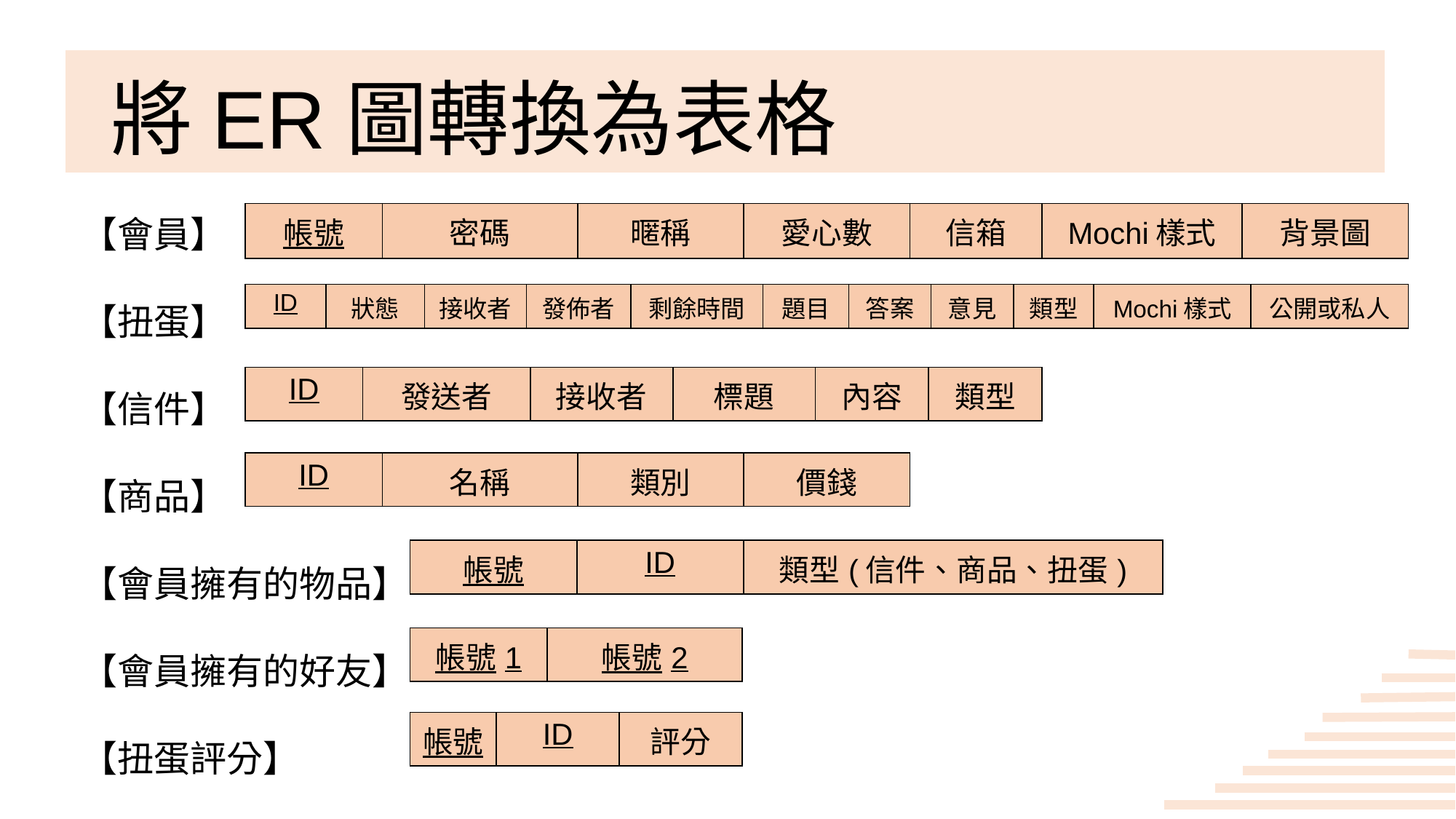

# 將ER圖轉換為表格
| 帳號 | 密碼 | 暱稱 | 愛心數 | 信箱 | Mochi樣式 | 背景圖 |
| --- | --- | --- | --- | --- | --- | --- |
【會員】
【扭蛋】
【信件】
【商品】
【會員擁有的物品】
【會員擁有的好友】
【扭蛋評分】

| ID | 狀態 | 接收者 | 發佈者 | 剩餘時間 | 題目 | 答案 | 意見 | 類型 | Mochi樣式 | 公開或私人 |
| --- | --- | --- | --- | --- | --- | --- | --- | --- | --- | --- |
| ID | 發送者 | 接收者 | 標題 | 內容 | 類型 |
| --- | --- | --- | --- | --- | --- |
| ID | 名稱 | 類別 | 價錢 |
| --- | --- | --- | --- |
| 帳號 | ID | 類型(信件、商品、扭蛋) |
| --- | --- | --- |
| 帳號1 | 帳號2 |
| --- | --- |
| 帳號 | ID | 評分 |
| --- | --- | --- |